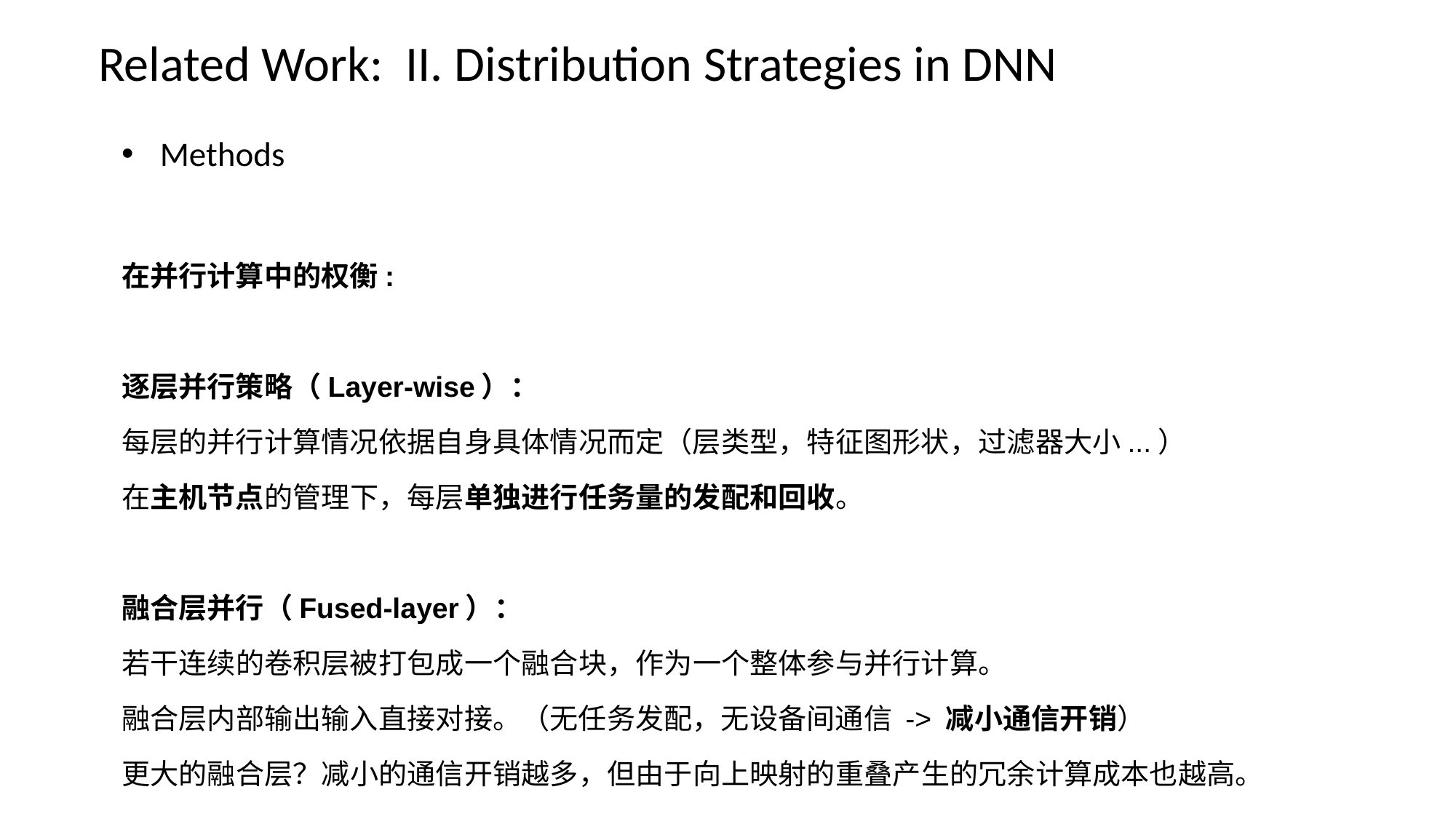

Related Work:  II. Distribution Strategies in DNN
Methods

在并行计算中的权衡:

逐层并行策略（Layer-wise）：
每层的并行计算情况依据自身具体情况而定（层类型，特征图形状，过滤器大小...）
在主机节点的管理下，每层单独进行任务量的发配和回收。

融合层并行（Fused-layer）：
若干连续的卷积层被打包成一个融合块，作为一个整体参与并行计算。
融合层内部输出输入直接对接。（无任务发配，无设备间通信 -> 减小通信开销）
更大的融合层？减小的通信开销越多，但由于向上映射的重叠产生的冗余计算成本也越高。